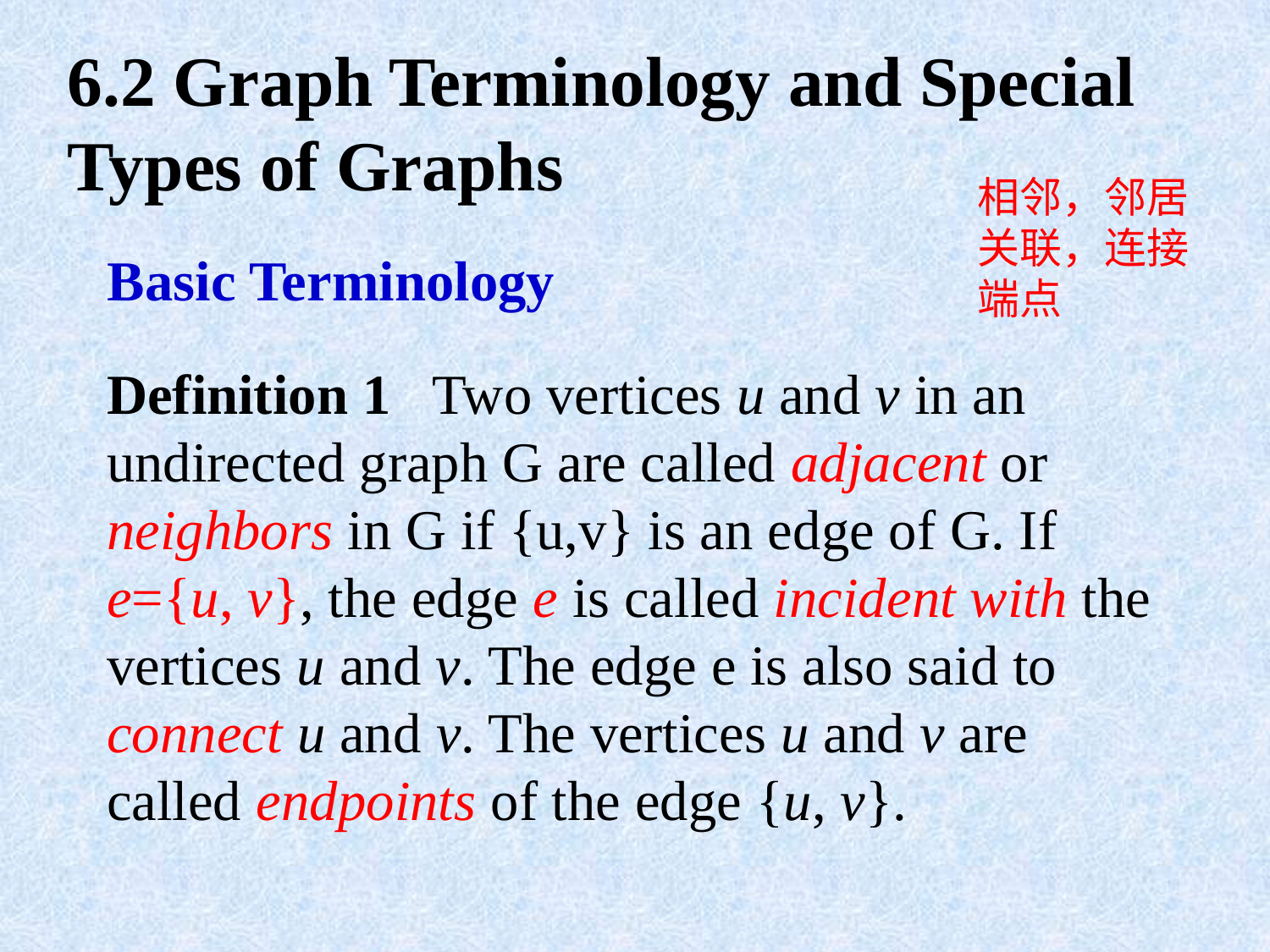

# 6.2 Graph Terminology and Special Types of Graphs
相邻，邻居
关联，连接
端点
Basic Terminology
Definition 1   Two vertices u and v in an undirected graph G are called adjacent or neighbors in G if {u,v} is an edge of G. If e={u, v}, the edge e is called incident with the vertices u and v. The edge e is also said to connect u and v. The vertices u and v are called endpoints of the edge {u, v}.